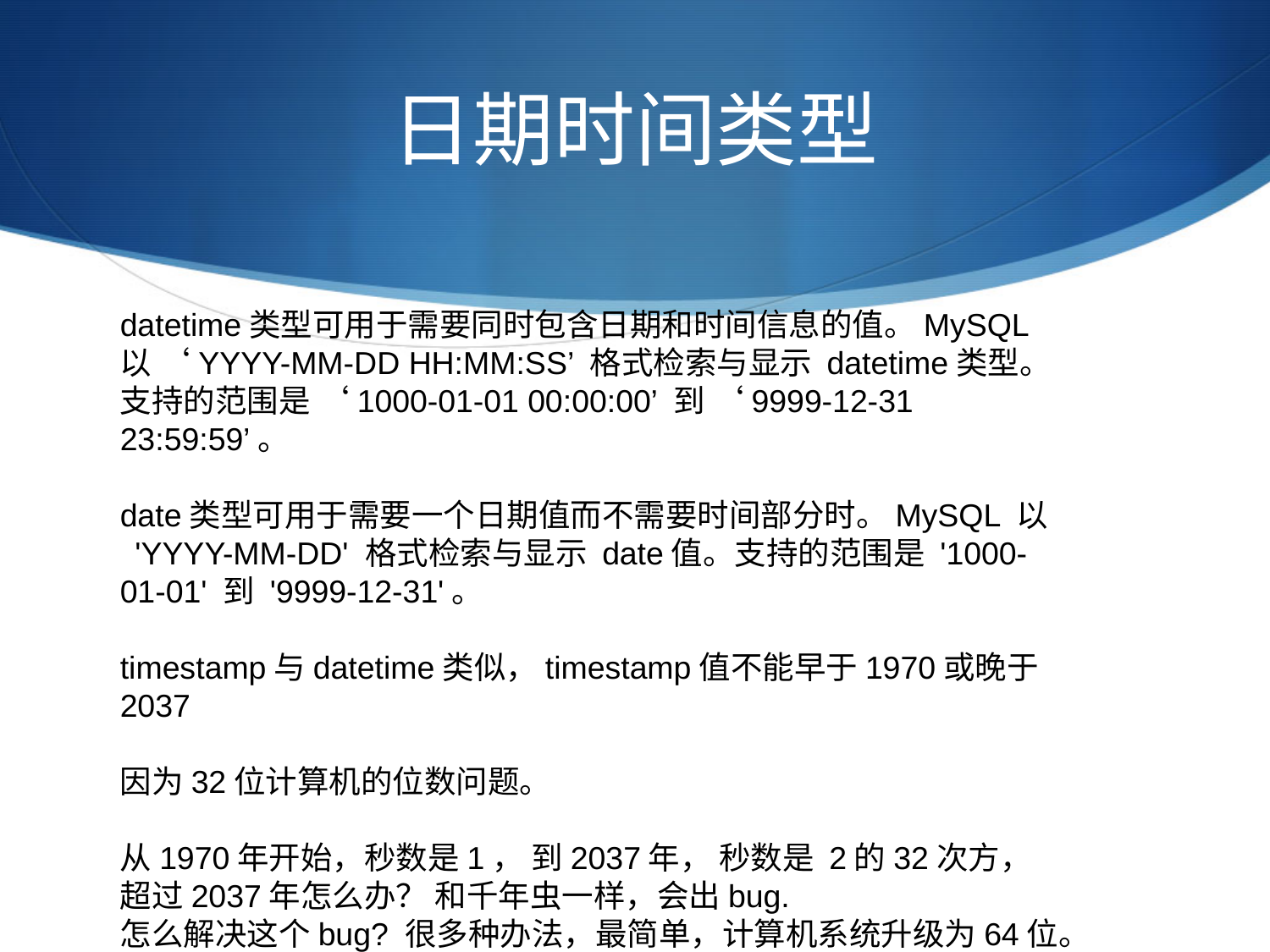

# 日期时间类型
datetime类型可用于需要同时包含日期和时间信息的值。MySQL 以 ‘YYYY-MM-DD HH:MM:SS’ 格式检索与显示 datetime类型。支持的范围是 ‘1000-01-01 00:00:00’ 到 ‘9999-12-31 23:59:59’。

date类型可用于需要一个日期值而不需要时间部分时。MySQL 以 'YYYY-MM-DD' 格式检索与显示 date值。支持的范围是 '1000-01-01' 到 '9999-12-31'。

timestamp与datetime类似，timestamp值不能早于1970或晚于2037

因为32位计算机的位数问题。

从1970年开始，秒数是1， 到2037年， 秒数是 2的32次方，超过2037年怎么办？ 和千年虫一样，会出bug.
怎么解决这个bug? 很多种办法，最简单，计算机系统升级为64位。
（如果到2037年左右， 还有32位系统的话）